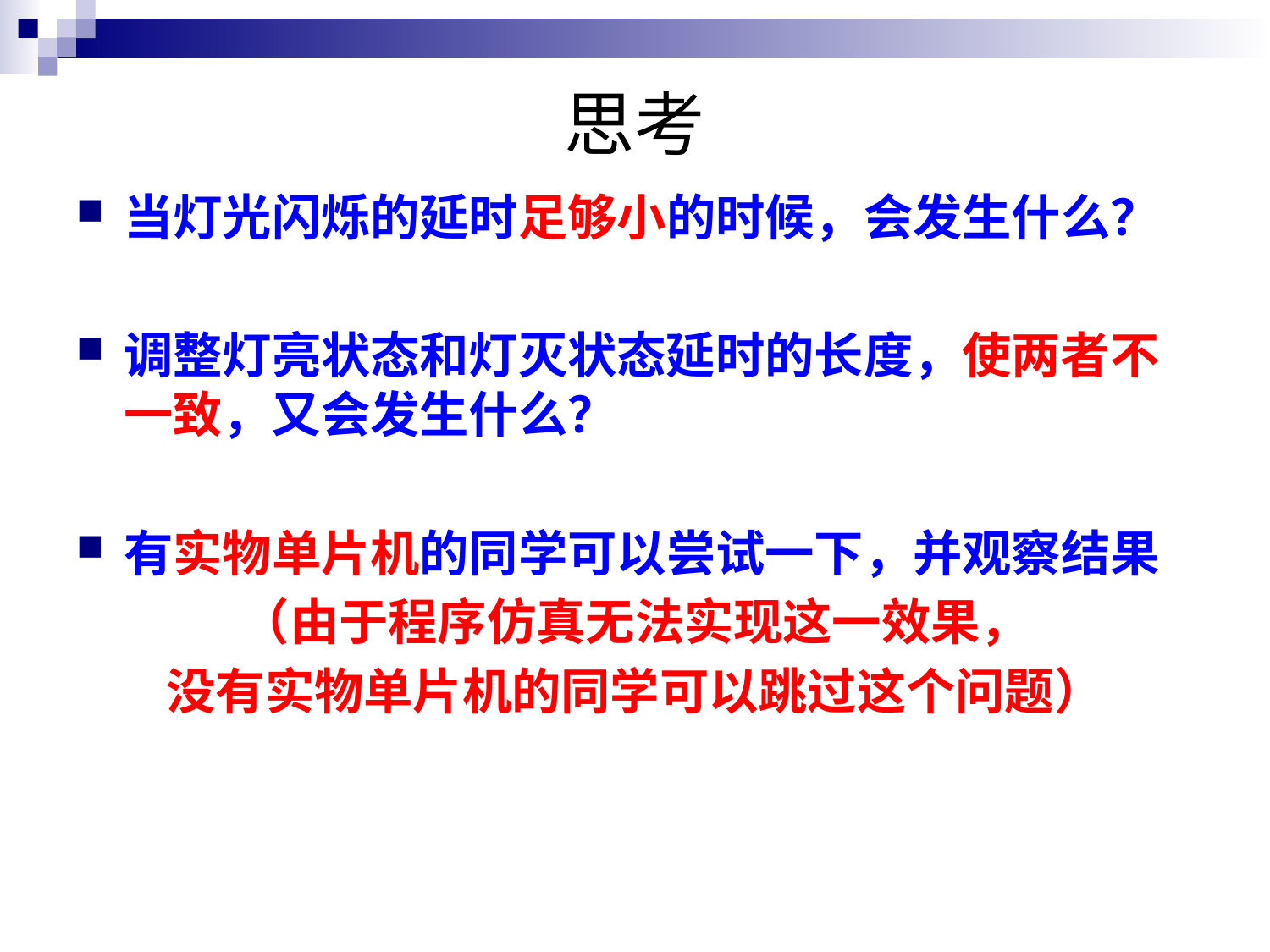

# 思考
当灯光闪烁的延时足够小的时候，会发生什么？

调整灯亮状态和灯灭状态延时的长度，使两者不一致，又会发生什么？

有实物单片机的同学可以尝试一下，并观察结果
（由于程序仿真无法实现这一效果，
没有实物单片机的同学可以跳过这个问题）